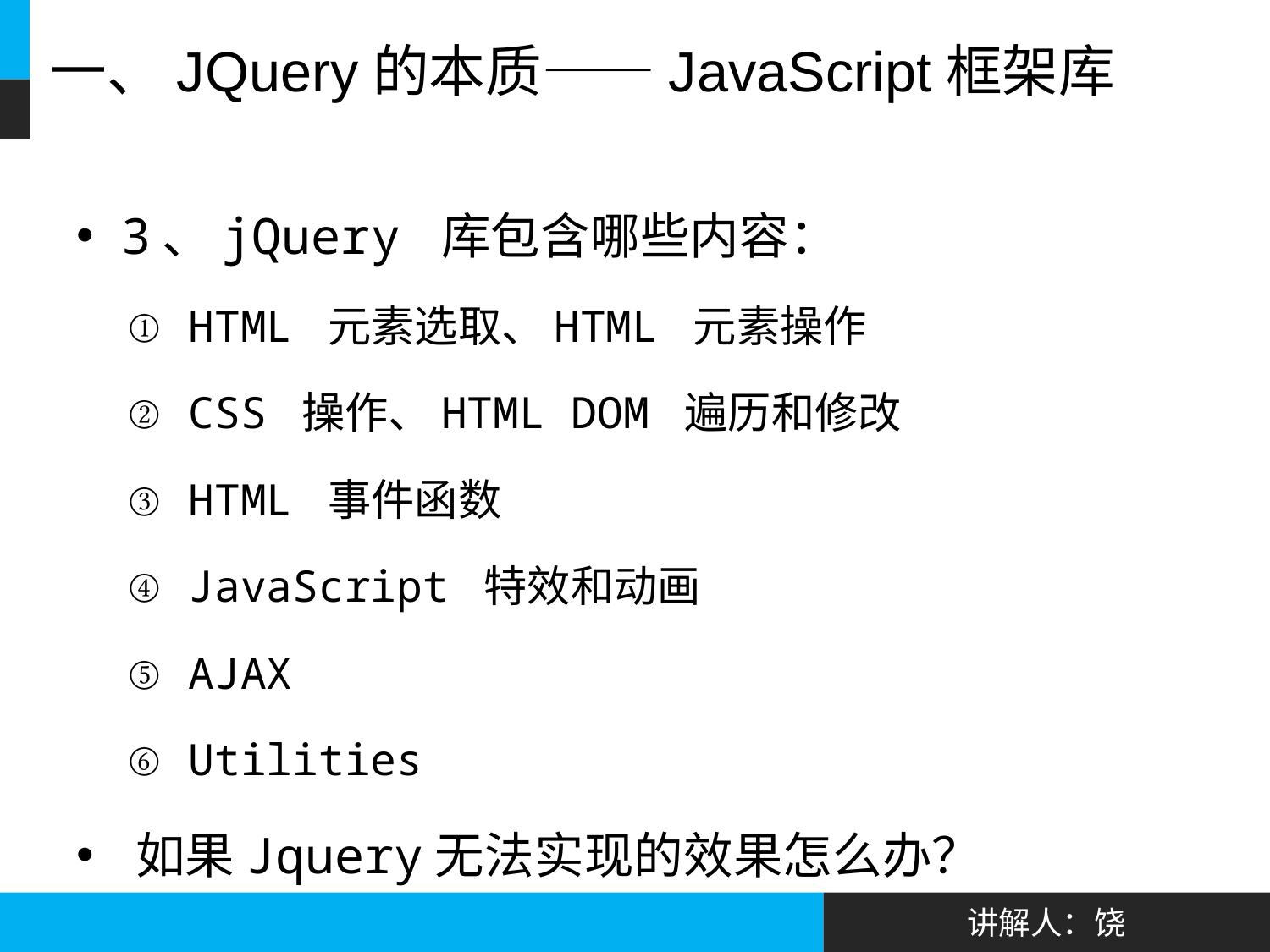

# 一、JQuery的本质——JavaScript框架库
3、jQuery 库包含哪些内容：
HTML 元素选取、HTML 元素操作
CSS 操作、HTML DOM 遍历和修改
HTML 事件函数
JavaScript 特效和动画
AJAX
Utilities
如果Jquery无法实现的效果怎么办？